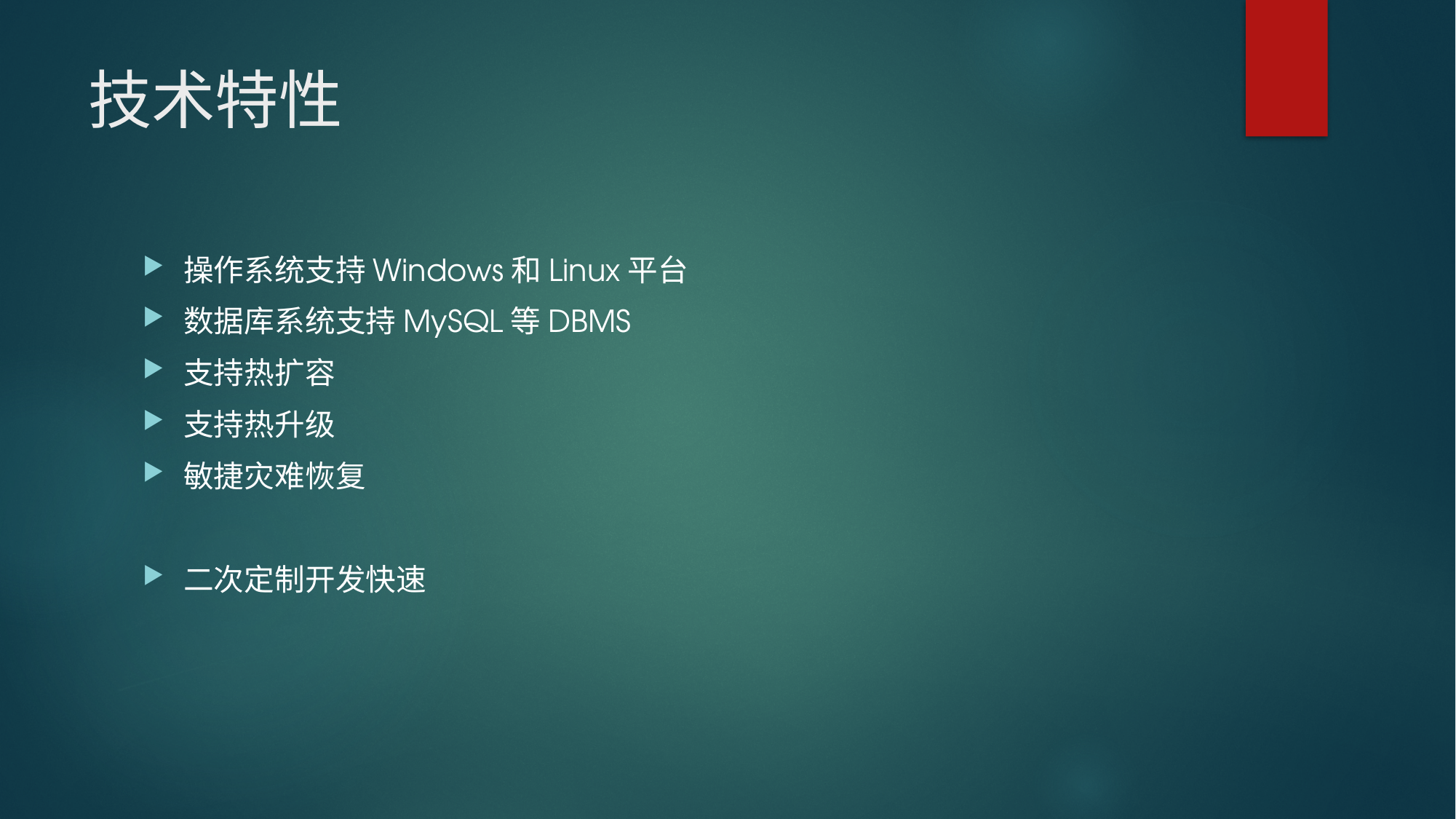

# 技术特性
操作系统支持Windows和Linux平台
数据库系统支持MySQL等DBMS
支持热扩容
支持热升级
敏捷灾难恢复

二次定制开发快速